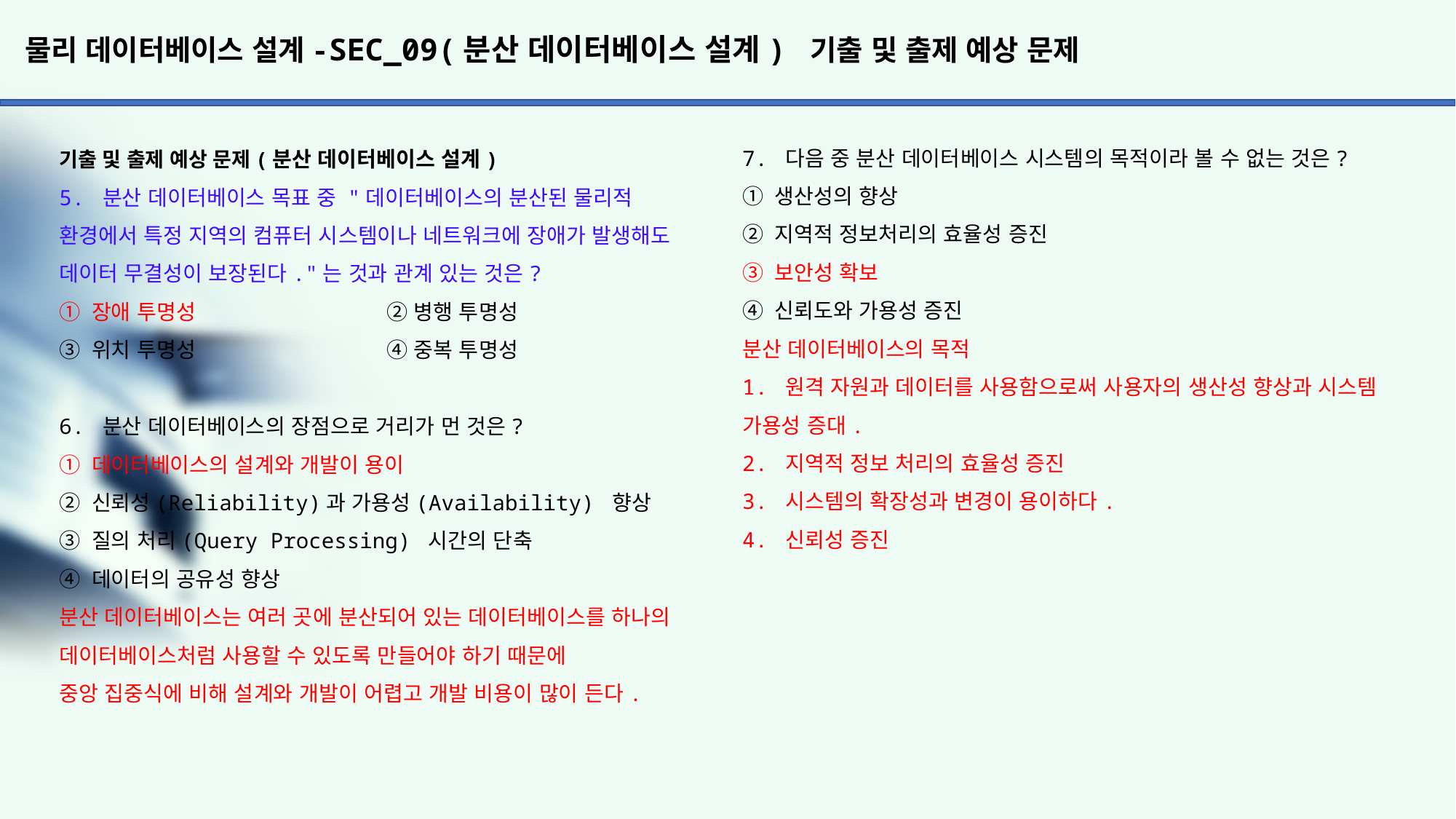

# 물리 데이터베이스 설계-SEC_09(분산 데이터베이스 설계) 기출 및 출제 예상 문제
7. 다음 중 분산 데이터베이스 시스템의 목적이라 볼 수 없는 것은?
① 생산성의 향상
② 지역적 정보처리의 효율성 증진
③ 보안성 확보
④ 신뢰도와 가용성 증진
분산 데이터베이스의 목적
1. 원격 자원과 데이터를 사용함으로써 사용자의 생산성 향상과 시스템
가용성 증대.
2. 지역적 정보 처리의 효율성 증진
3. 시스템의 확장성과 변경이 용이하다.
4. 신뢰성 증진
기출 및 출제 예상 문제(분산 데이터베이스 설계)
5. 분산 데이터베이스 목표 중 "데이터베이스의 분산된 물리적 환경에서 특정 지역의 컴퓨터 시스템이나 네트워크에 장애가 발생해도 데이터 무결성이 보장된다."는 것과 관계 있는 것은?
① 장애 투명성		② 병행 투명성
③ 위치 투명성		④ 중복 투명성

6. 분산 데이터베이스의 장점으로 거리가 먼 것은?
① 데이터베이스의 설계와 개발이 용이
② 신뢰성(Reliability)과 가용성(Availability) 향상
③ 질의 처리(Query Processing) 시간의 단축
④ 데이터의 공유성 향상
분산 데이터베이스는 여러 곳에 분산되어 있는 데이터베이스를 하나의 데이터베이스처럼 사용할 수 있도록 만들어야 하기 때문에
중앙 집중식에 비해 설계와 개발이 어렵고 개발 비용이 많이 든다.